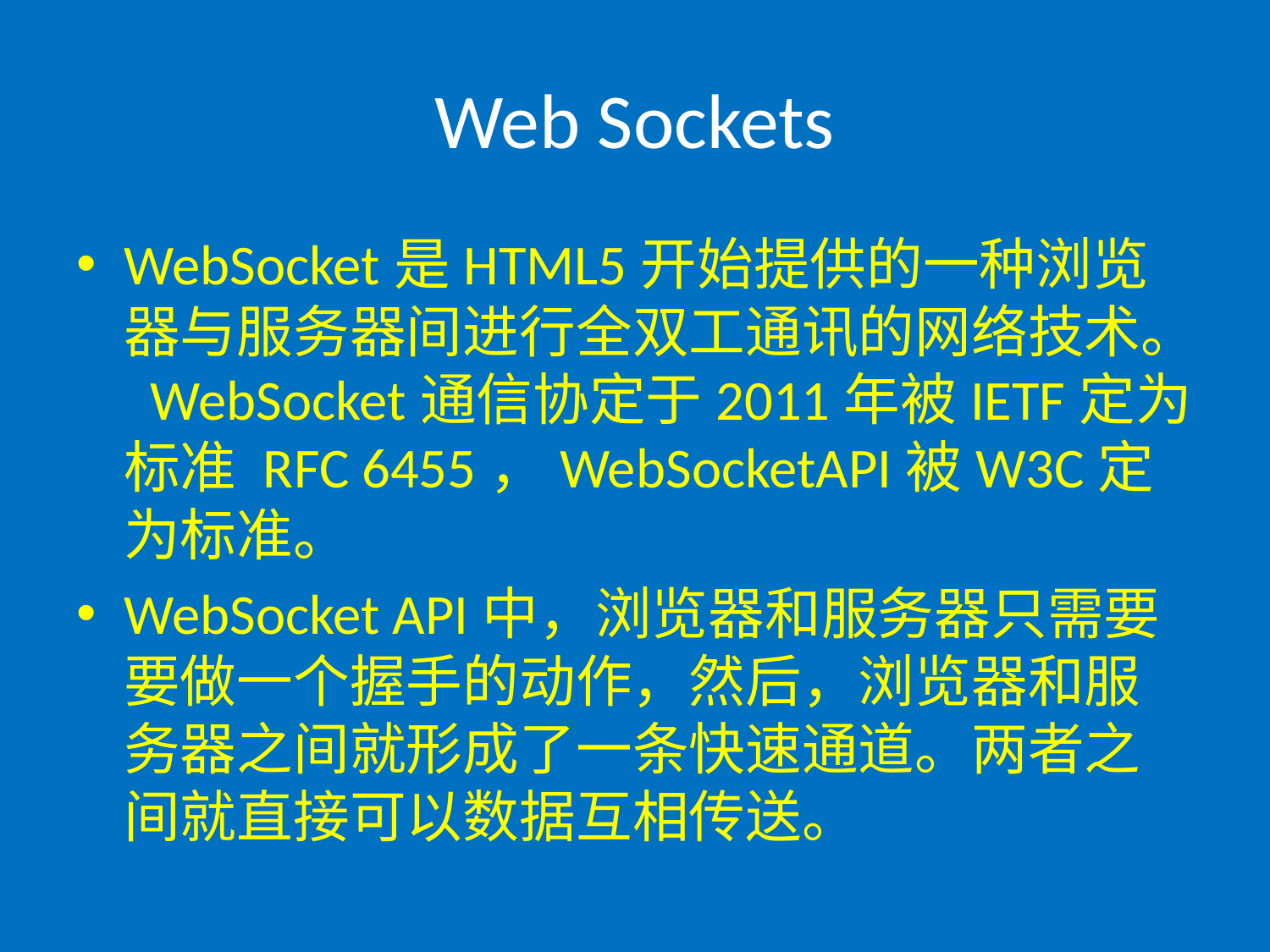

# Web Sockets
WebSocket是HTML5开始提供的一种浏览器与服务器间进行全双工通讯的网络技术。 WebSocket通信协定于2011年被IETF定为标准 RFC 6455，WebSocketAPI被W3C定为标准。
WebSocket API中，浏览器和服务器只需要要做一个握手的动作，然后，浏览器和服务器之间就形成了一条快速通道。两者之间就直接可以数据互相传送。